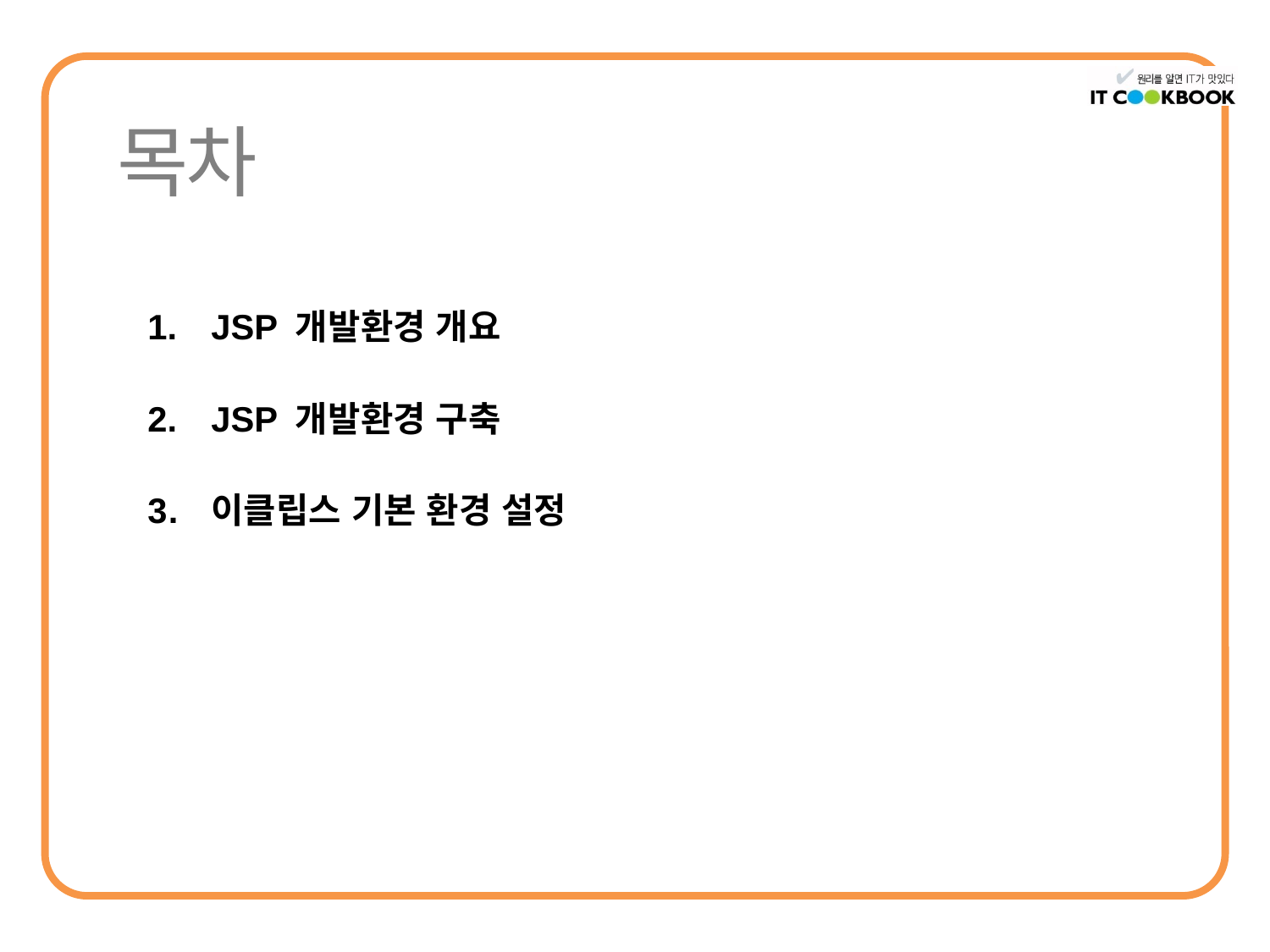

JSP 개발환경 개요
JSP 개발환경 구축
이클립스 기본 환경 설정